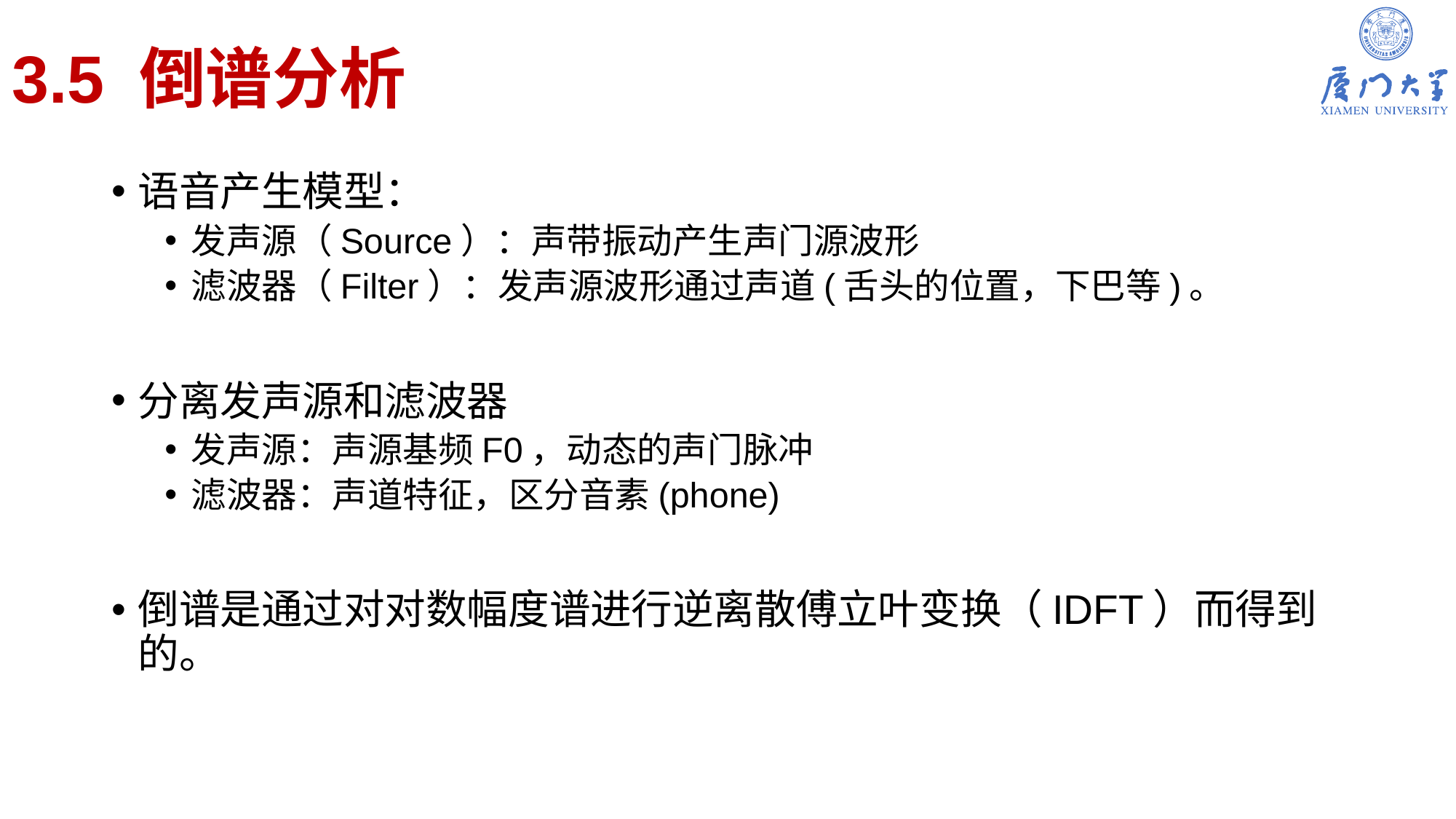

# 3.5 倒谱分析
语音产生模型：
发声源（Source）：声带振动产生声门源波形
滤波器（Filter）：发声源波形通过声道(舌头的位置，下巴等)。

分离发声源和滤波器
发声源：声源基频F0，动态的声门脉冲
滤波器：声道特征，区分音素(phone)

倒谱是通过对对数幅度谱进行逆离散傅立叶变换（IDFT）而得到的。